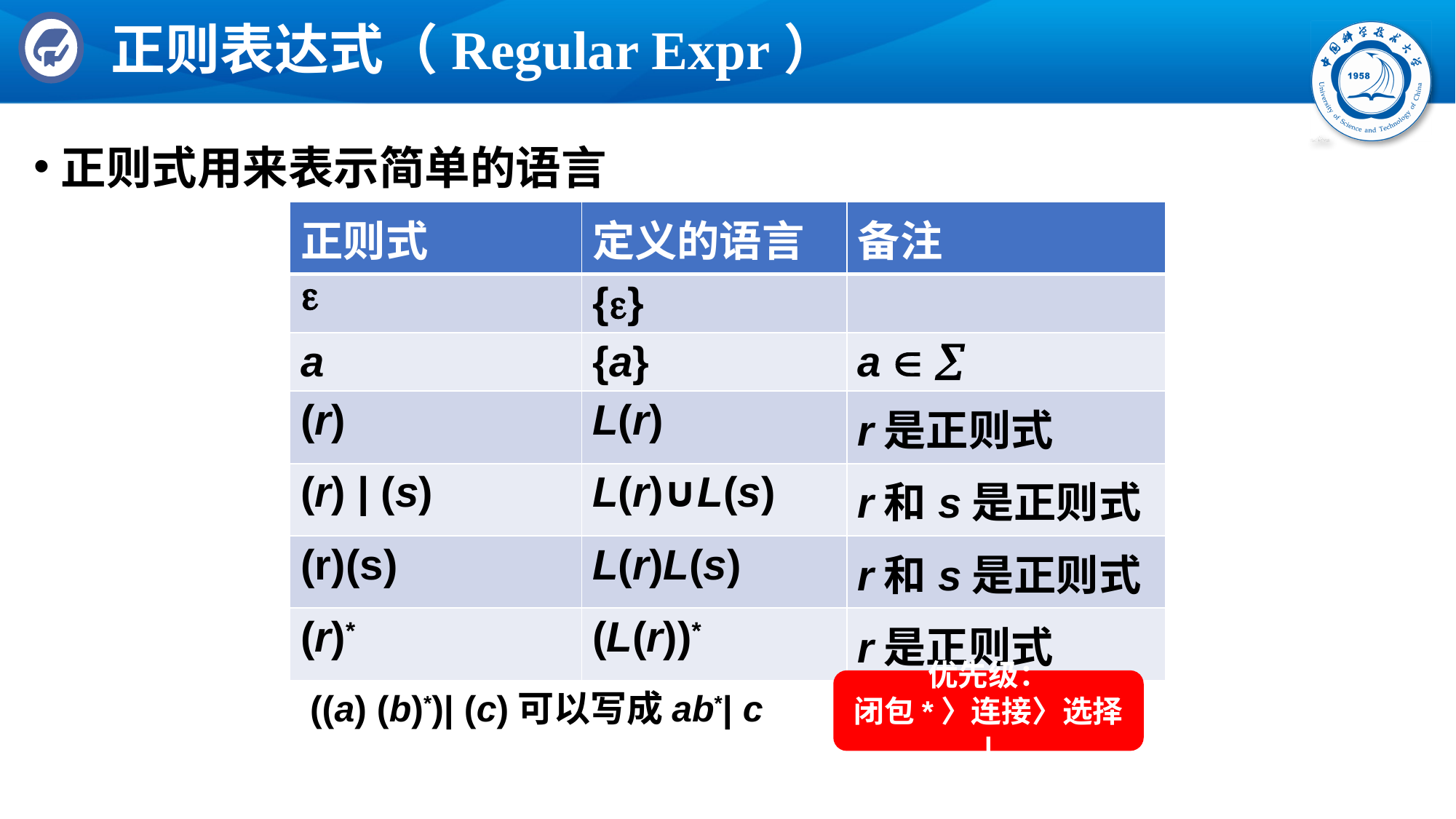

# 正则表达式（Regular Expr）
正则式用来表示简单的语言

| 正则式 | 定义的语言 | 备注 |
| --- | --- | --- |
| ε | {ε} |  |
| a | {a} | a ∈ ∑ |
| (r) | L(r) | r是正则式 |
| (r) | (s) | L(r)∪L(s) | r和s是正则式 |
| (r)(s) | L(r)L(s) | r和s是正则式 |
| (r)\* | (L(r))\* | r是正则式 |
优先级：
闭包*〉连接〉选择 |
((a) (b)*)| (c)可以写成ab*| c